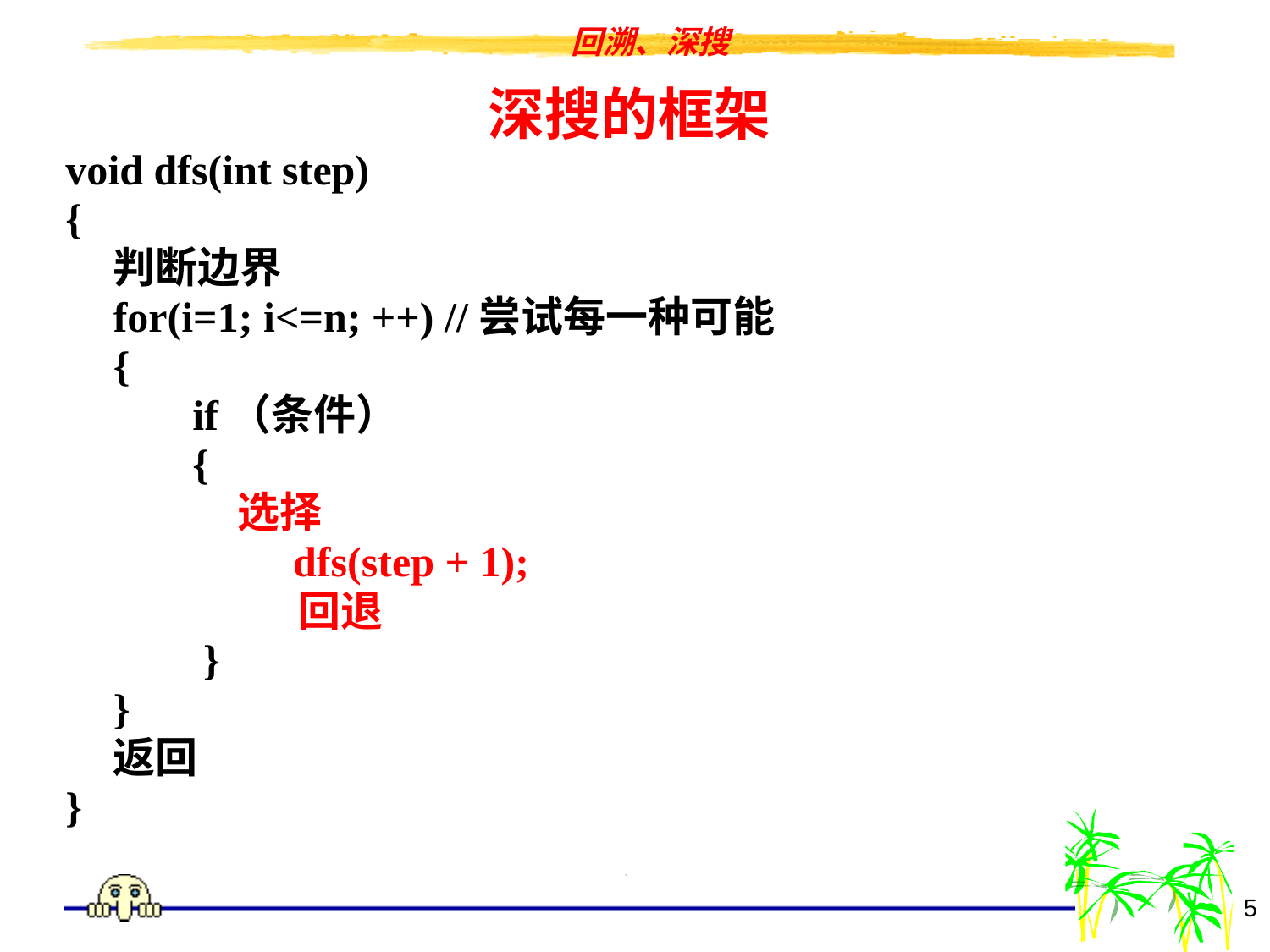

# 深搜的框架
void dfs(int step)
{
	判断边界
	for(i=1; i<=n; ++) //尝试每一种可能
	{
            if（条件）
            {
                 选择
		     dfs(step + 1);
		     回退
             }
	}
	返回
}
5